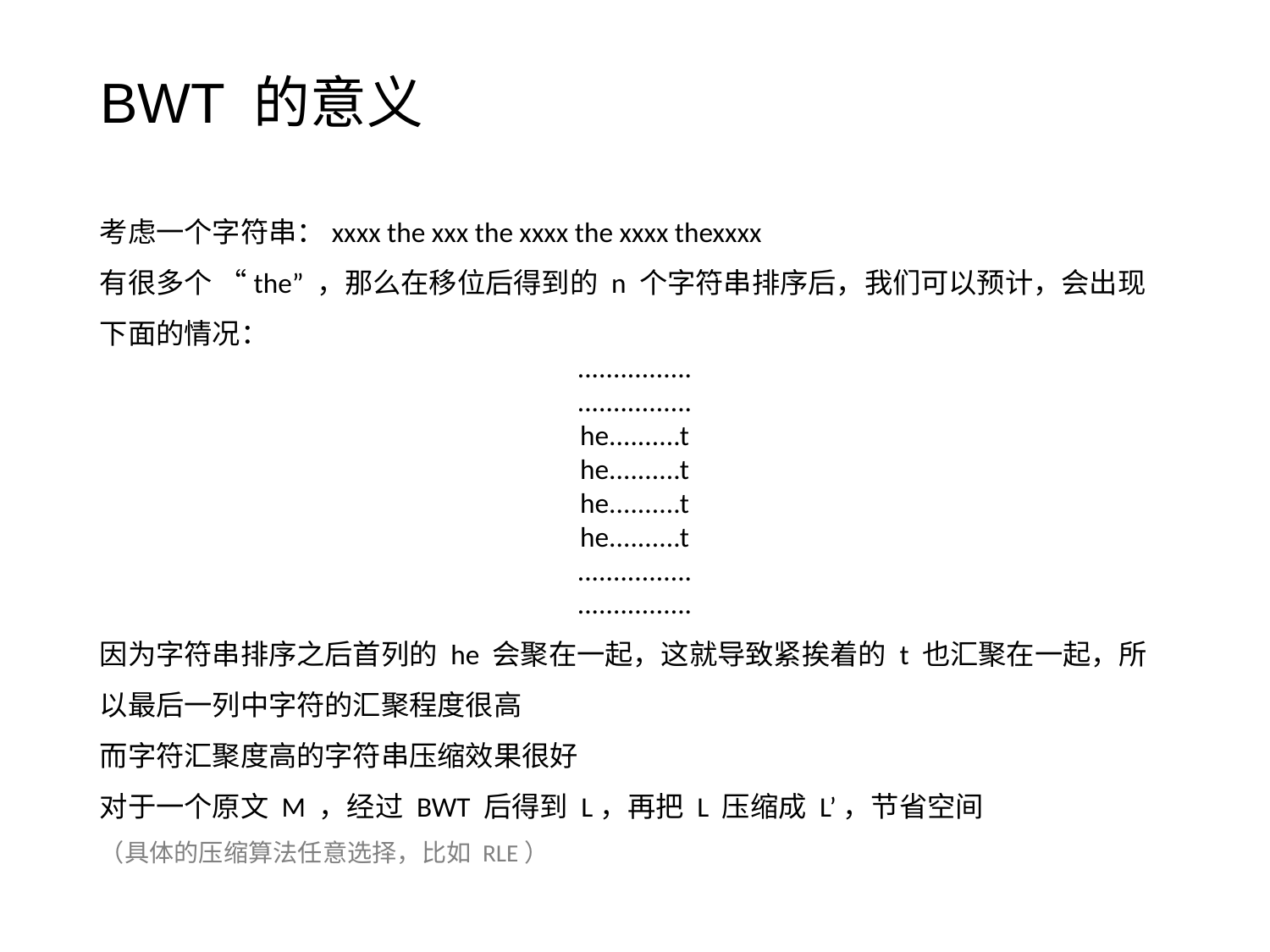

# BWT 的意义
考虑一个字符串：xxxx the xxx the xxxx the xxxx thexxxx
有很多个 “the” ，那么在移位后得到的 n 个字符串排序后，我们可以预计，会出现下面的情况：
................
................
he..........t
he..........t
he..........t
he..........t
................
................
因为字符串排序之后首列的 he 会聚在一起，这就导致紧挨着的 t 也汇聚在一起，所以最后一列中字符的汇聚程度很高
而字符汇聚度高的字符串压缩效果很好
对于一个原文 M ，经过 BWT 后得到 L，再把 L 压缩成 L’，节省空间
（具体的压缩算法任意选择，比如 RLE）